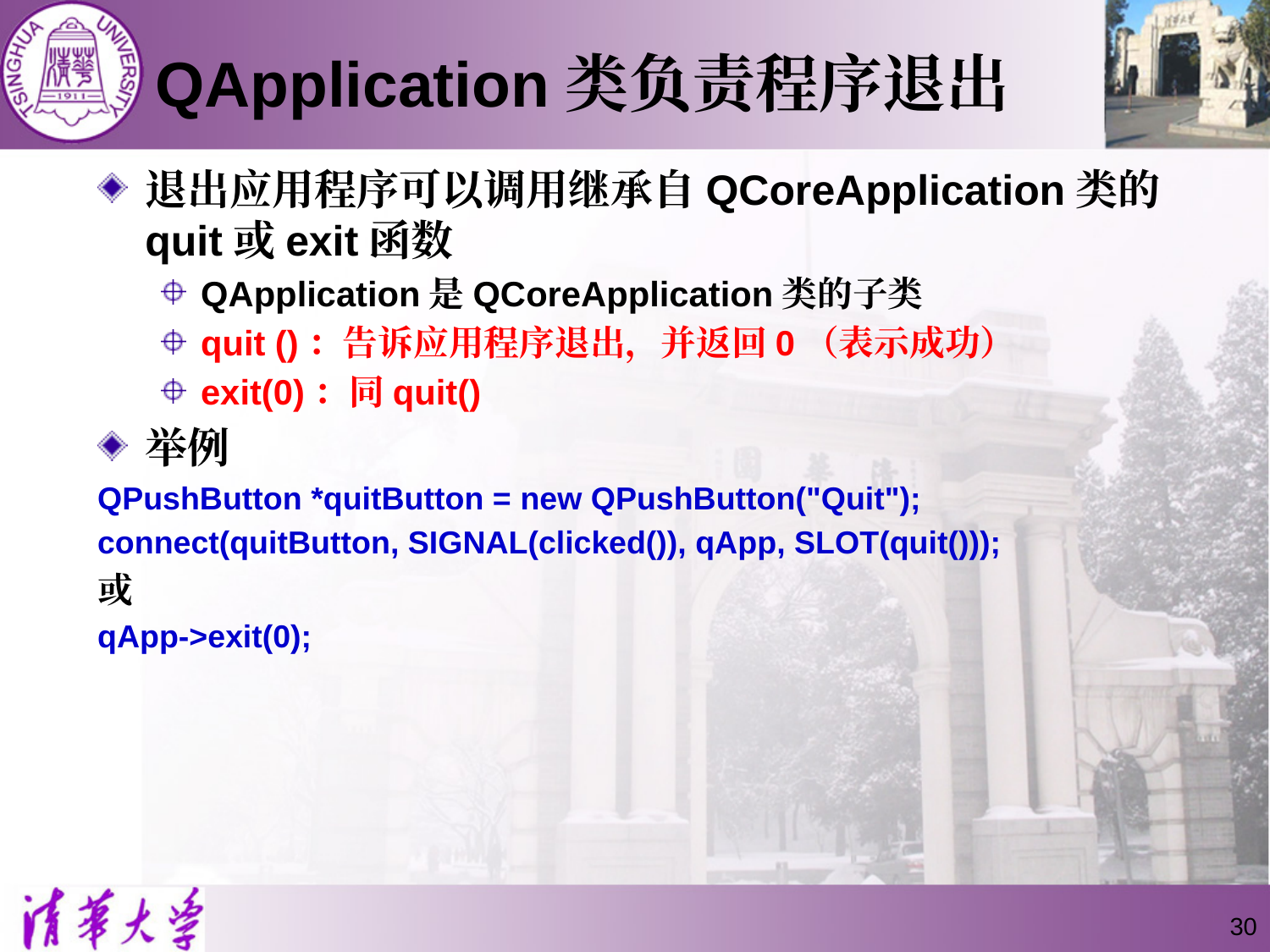

# QApplication类负责程序退出
退出应用程序可以调用继承自QCoreApplication类的quit或exit函数
QApplication是QCoreApplication类的子类
quit ()：告诉应用程序退出，并返回0（表示成功）
exit(0)：同quit()
举例
QPushButton *quitButton = new QPushButton("Quit");
connect(quitButton, SIGNAL(clicked()), qApp, SLOT(quit()));
或
qApp->exit(0);

30